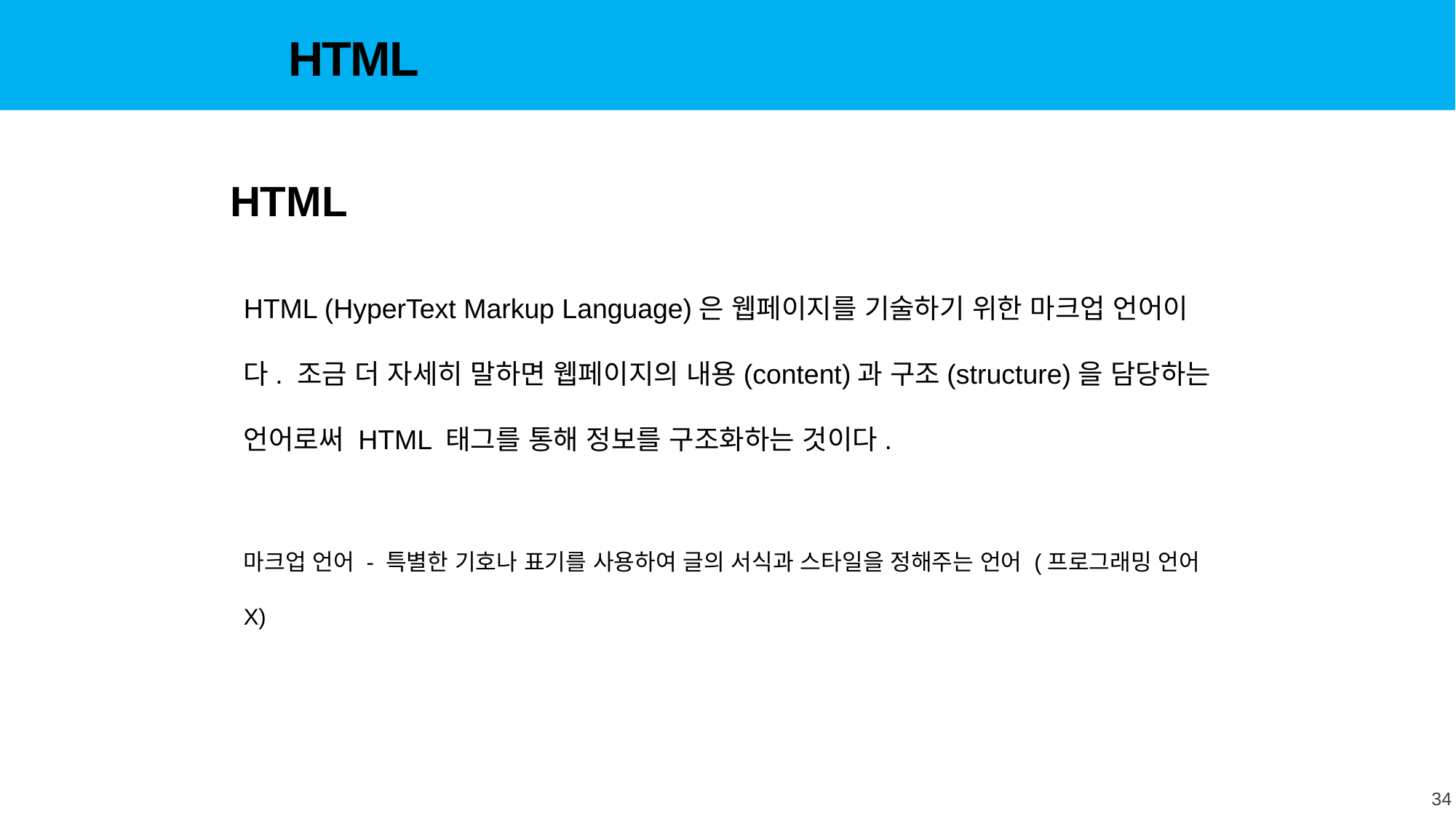

HTML
HTML
HTML (HyperText Markup Language)은 웹페이지를 기술하기 위한 마크업 언어이다. 조금 더 자세히 말하면 웹페이지의 내용(content)과 구조(structure)을 담당하는 언어로써 HTML 태그를 통해 정보를 구조화하는 것이다.

마크업 언어 - 특별한 기호나 표기를 사용하여 글의 서식과 스타일을 정해주는 언어 (프로그래밍 언어 X)